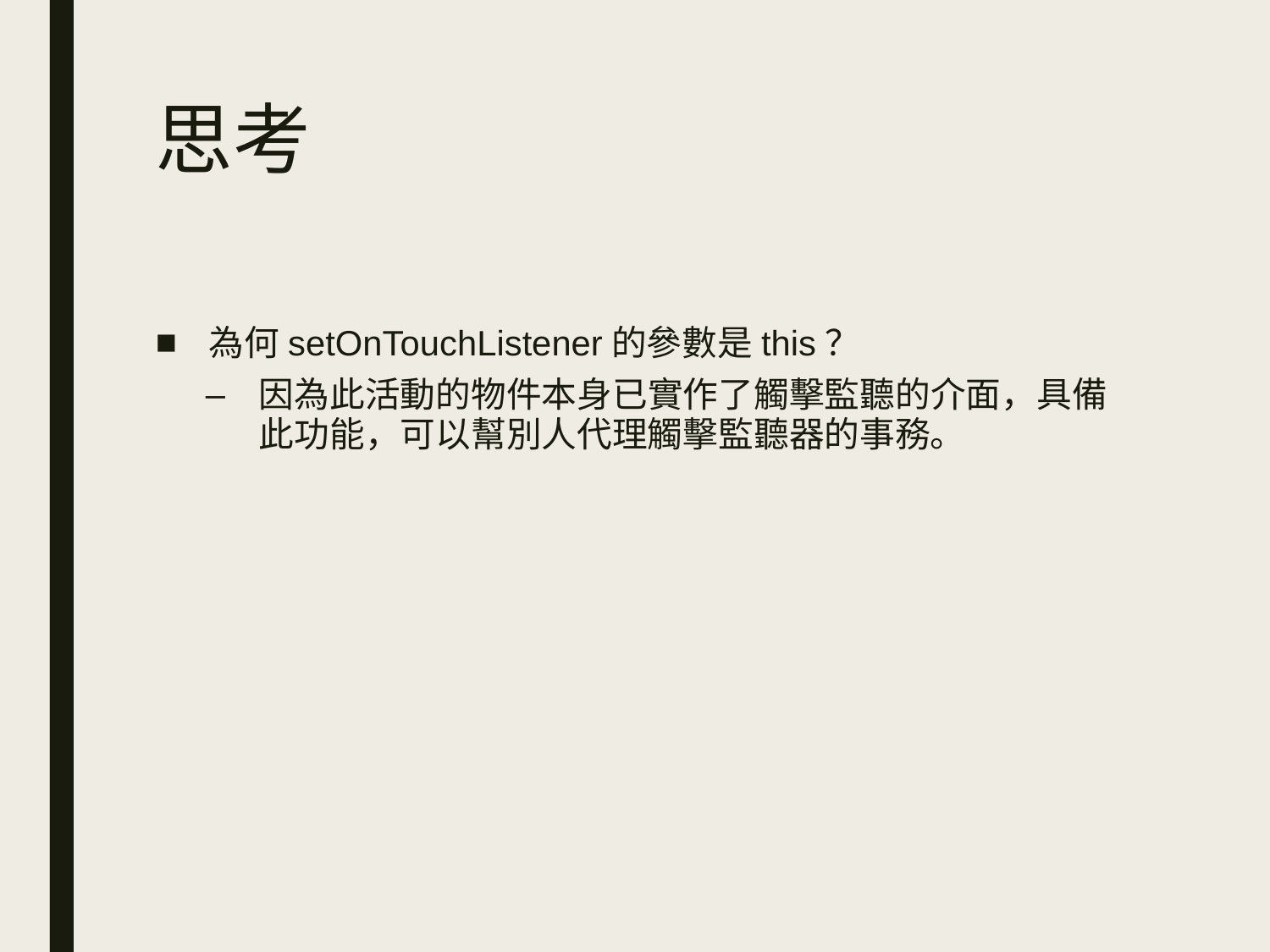

# 思考
為何setOnTouchListener的參數是this？
因為此活動的物件本身已實作了觸擊監聽的介面，具備此功能，可以幫別人代理觸擊監聽器的事務。